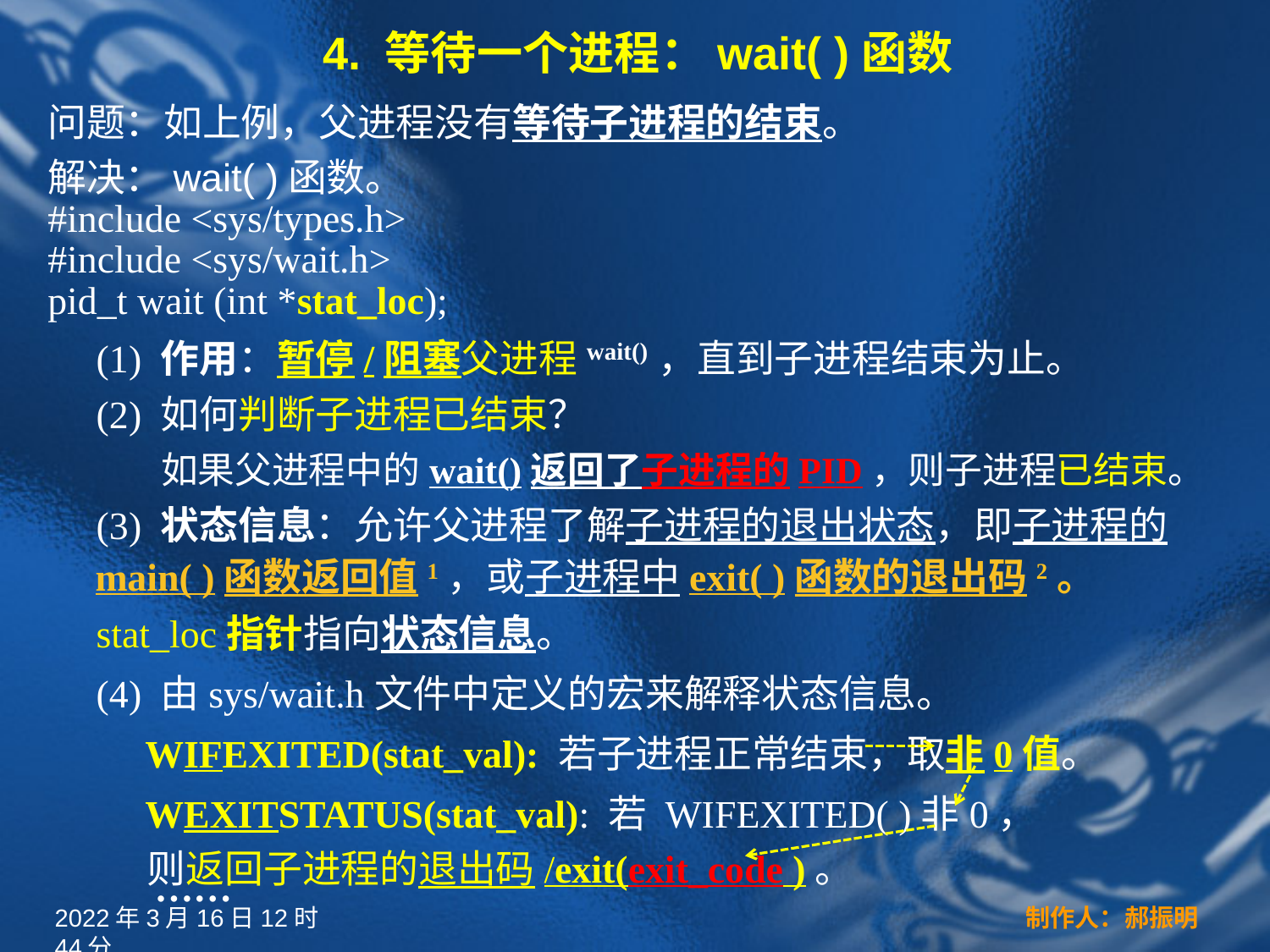

# 4. 等待一个进程：wait( )函数
问题：如上例，父进程没有等待子进程的结束。
解决：wait( )函数。
#include <sys/types.h>
#include <sys/wait.h>
pid_t wait (int *stat_loc);
     (1) 作用：暂停/阻塞父进程wait()，直到子进程结束为止。
     (2) 如何判断子进程已结束？
            如果父进程中的wait()返回了子进程的PID，则子进程已结束。
     (3) 状态信息：允许父进程了解子进程的退出状态，即子进程的main( )函数返回值1，或子进程中exit( )函数的退出码2。
     stat_loc指针指向状态信息。
     (4) 由sys/wait.h文件中定义的宏来解释状态信息。
          WIFEXITED(stat_val): 若子进程正常结束，取非0值。
          WEXITSTATUS(stat_val): 若 WIFEXITED( )非0，                          则返回子进程的退出码/exit(exit_code )。
           ……

2022年3月16日12时44分
制作人：郝振明